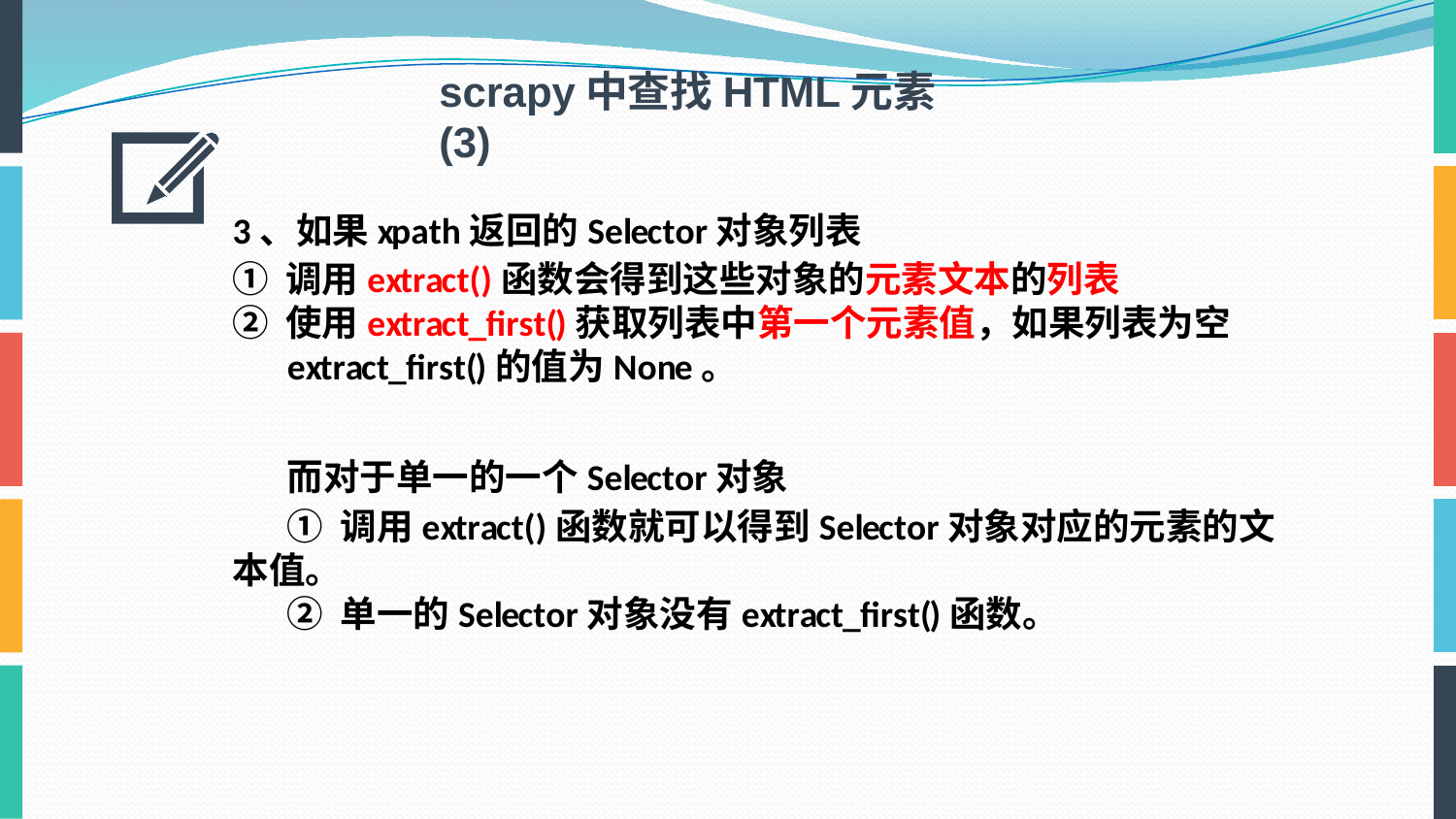

scrapy中查找HTML元素(3)

3、如果xpath返回的Selector对象列表
① 调用extract()函数会得到这些对象的元素文本的列表
② 使用extract_first()获取列表中第一个元素值，如果列表为空
extract_first()的值为None。

而对于单一的一个Selector对象
① 调用extract()函数就可以得到Selector对象对应的元素的文本值。
② 单一的Selector对象没有extract_first()函数。